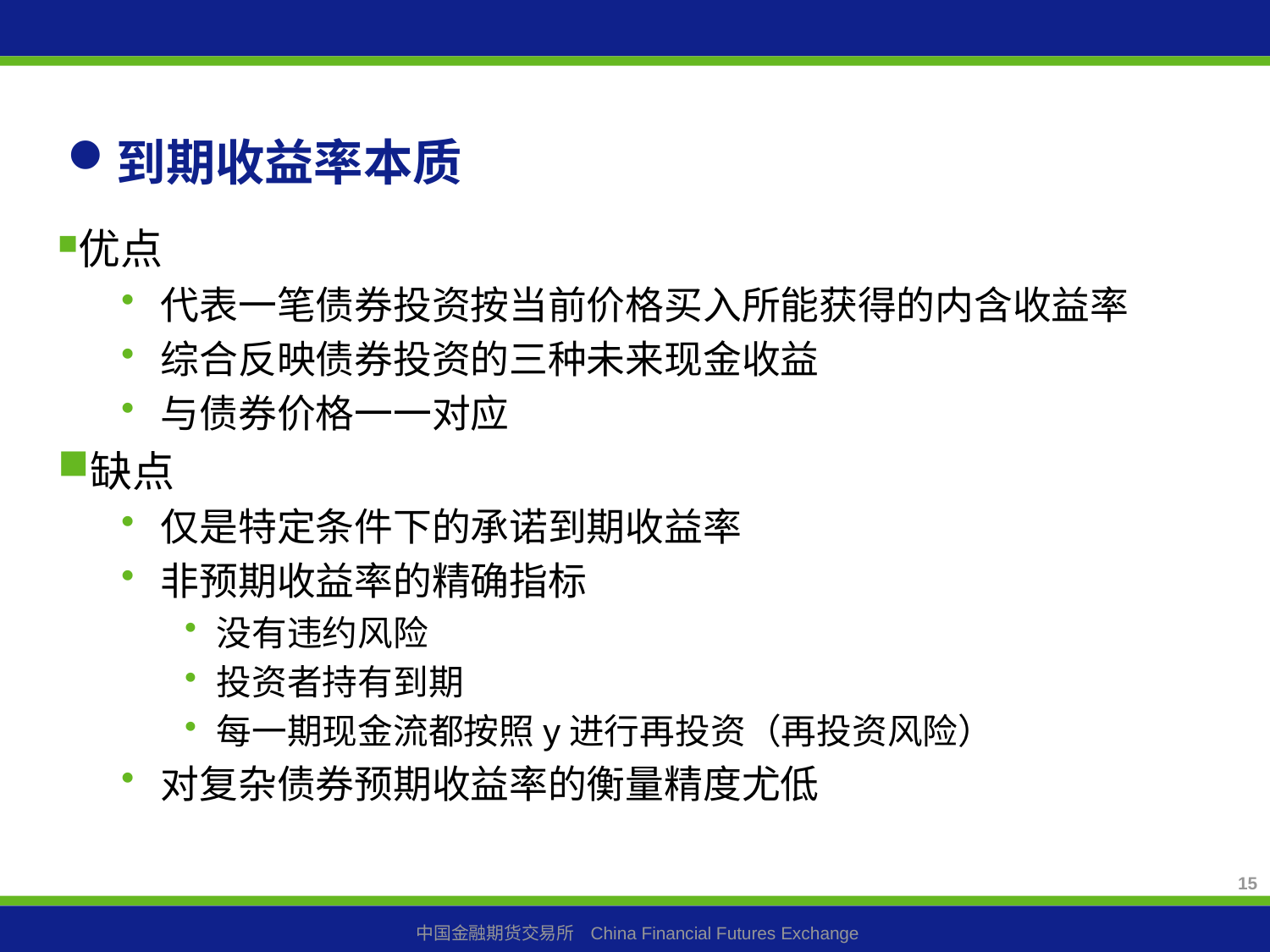

# 到期收益率本质
优点
代表一笔债券投资按当前价格买入所能获得的内含收益率
综合反映债券投资的三种未来现金收益
与债券价格一一对应
缺点
仅是特定条件下的承诺到期收益率
非预期收益率的精确指标
没有违约风险
投资者持有到期
每一期现金流都按照y进行再投资（再投资风险）
对复杂债券预期收益率的衡量精度尤低

15